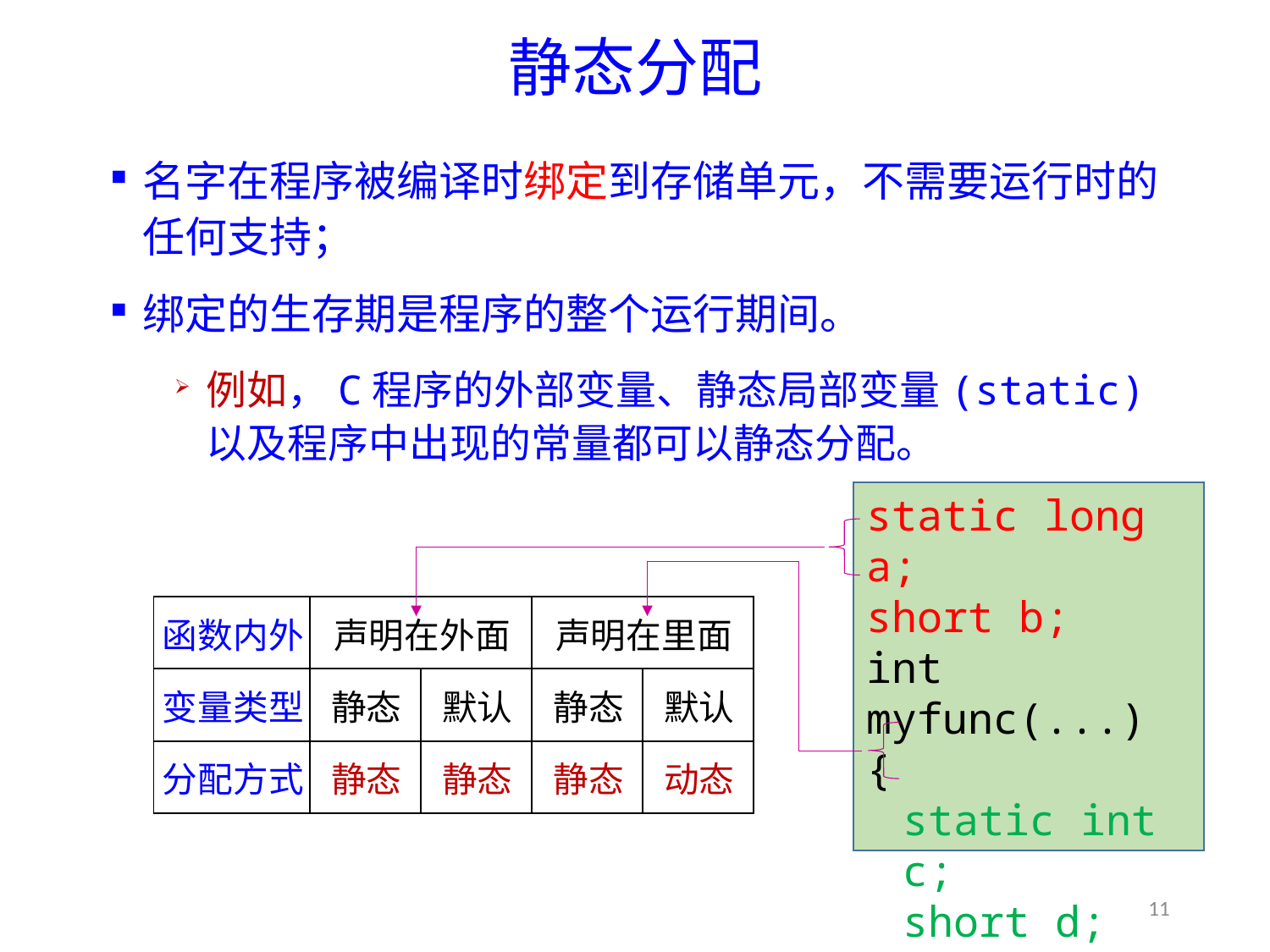

# 静态分配
名字在程序被编译时绑定到存储单元，不需要运行时的任何支持；
绑定的生存期是程序的整个运行期间。
例如，C程序的外部变量、静态局部变量(static)以及程序中出现的常量都可以静态分配。
static long a;
short b;
int myfunc(...)
{
static int c;
short d;
}

| 函数内外 | 声明在外面 |  | 声明在里面 |  |
| --- | --- | --- | --- | --- |
| 变量类型 | 静态 | 默认 | 静态 | 默认 |
| 分配方式 | 静态 | 静态 | 静态 | 动态 |
11